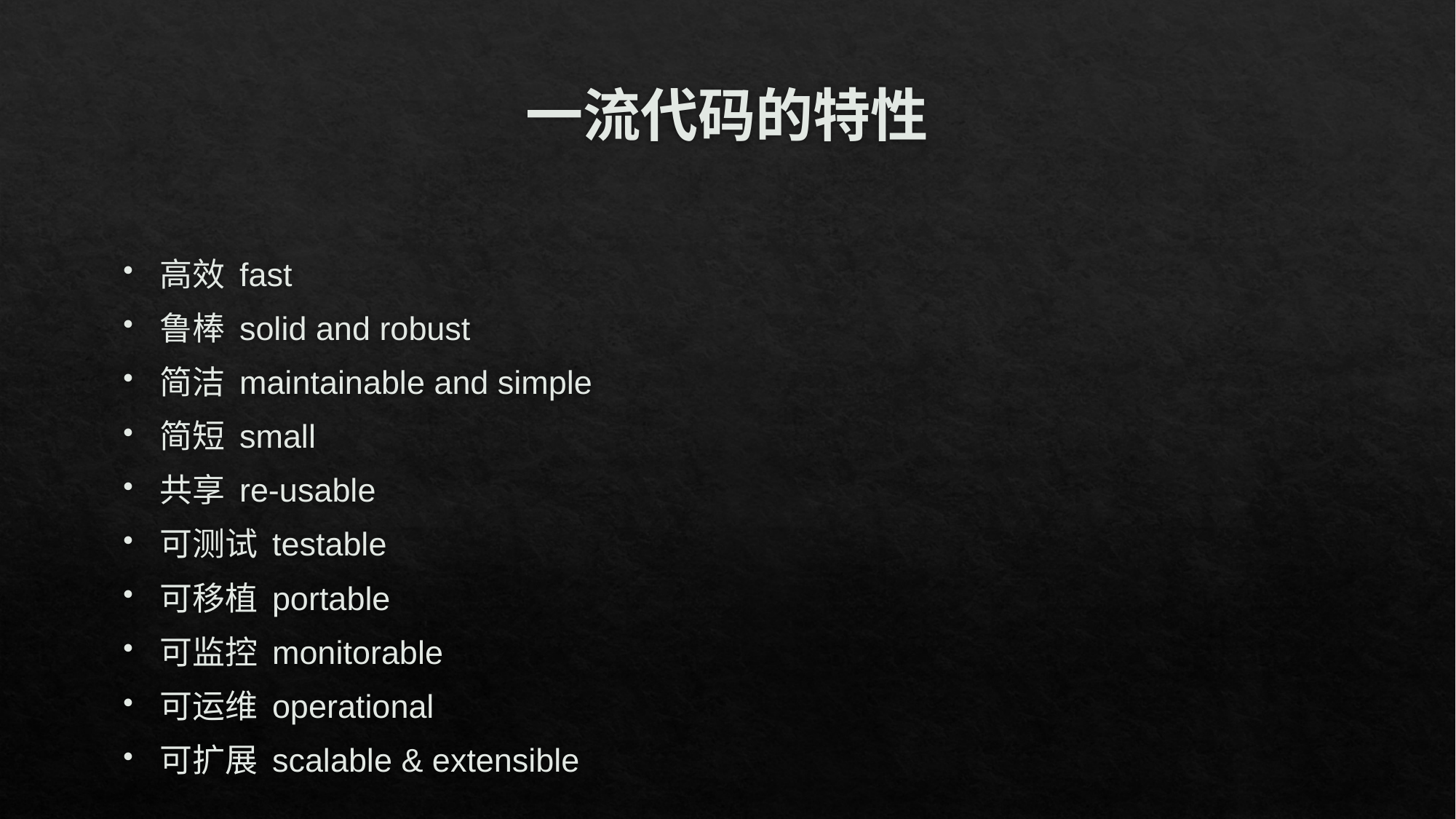

# 一流代码的特性
高效 fast
鲁棒 solid and robust
简洁 maintainable and simple
简短 small
共享 re-usable
可测试 testable
可移植 portable
可监控 monitorable
可运维 operational
可扩展 scalable & extensible